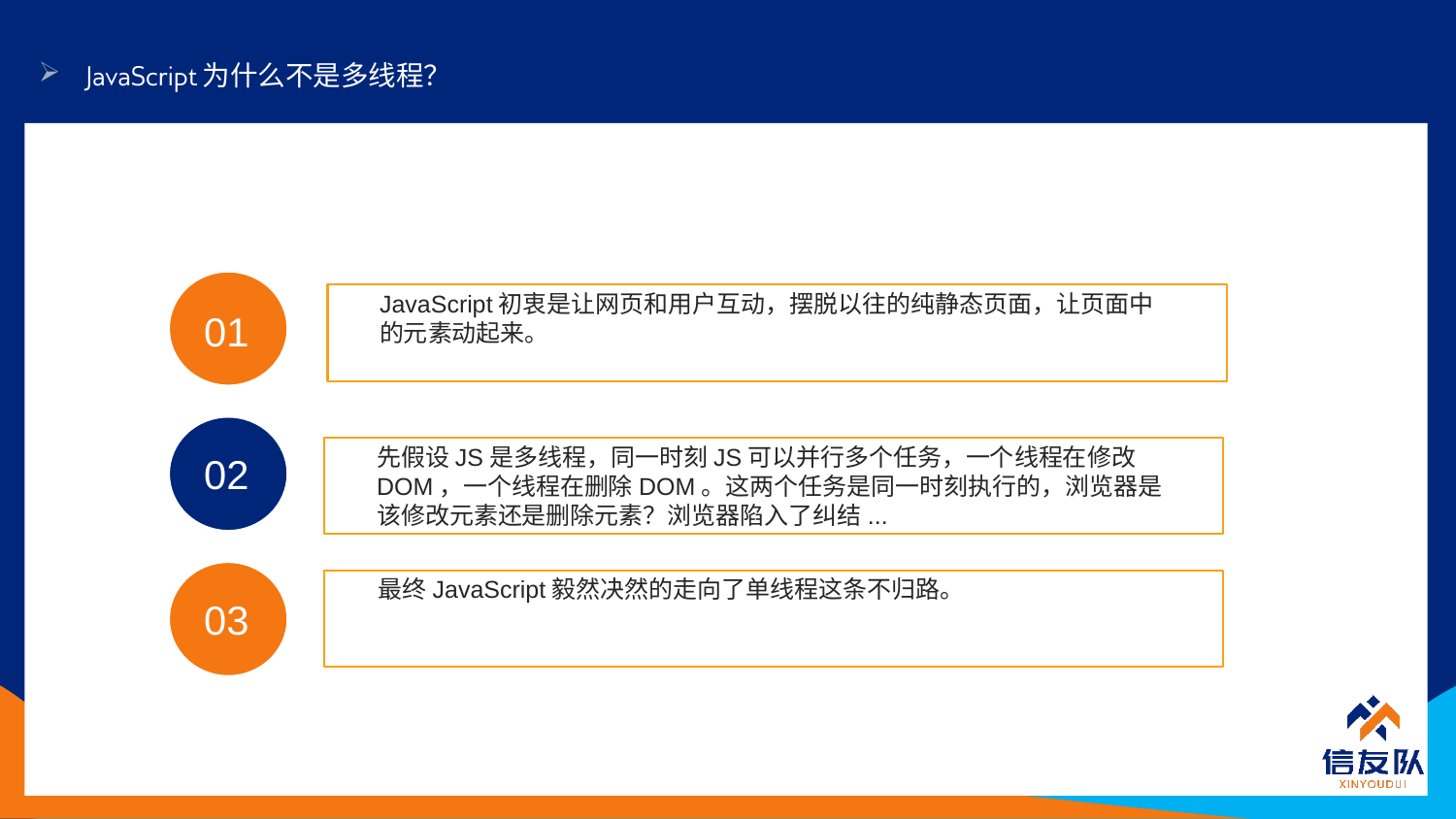

JavaScript为什么不是多线程？

01

JavaScript初衷是让网页和用户互动，摆脱以往的纯静态页面，让页面中的元素动起来。

02

先假设JS是多线程，同一时刻JS可以并行多个任务，一个线程在修改DOM，一个线程在删除DOM。这两个任务是同一时刻执行的，浏览器是该修改元素还是删除元素？浏览器陷入了纠结...

03

最终JavaScript毅然决然的走向了单线程这条不归路。